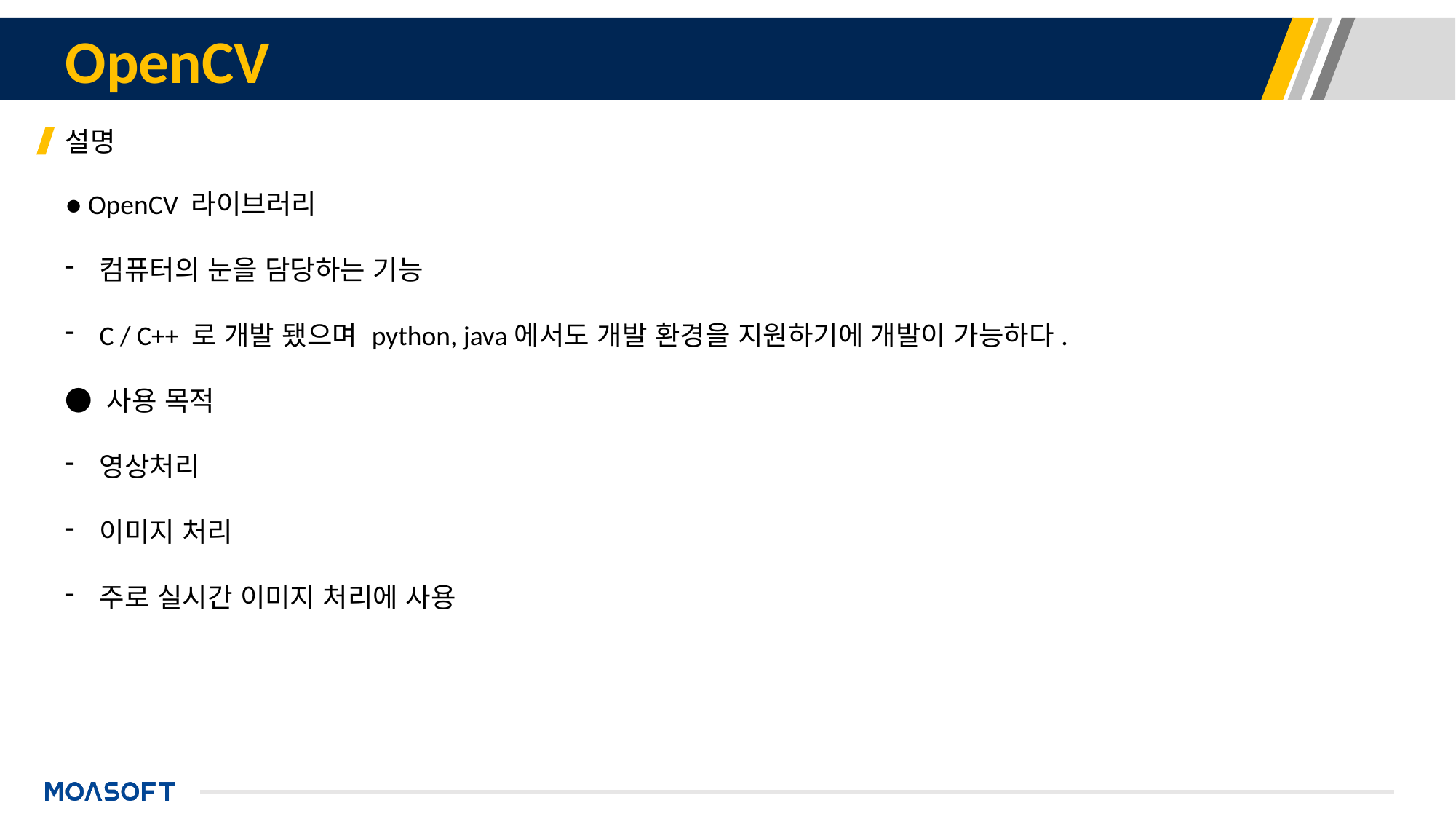

OpenCV

설명
● OpenCV 라이브러리

컴퓨터의 눈을 담당하는 기능

C / C++ 로 개발 됐으며 python, java에서도 개발 환경을 지원하기에 개발이 가능하다.

● 사용 목적

영상처리

이미지 처리

주로 실시간 이미지 처리에 사용